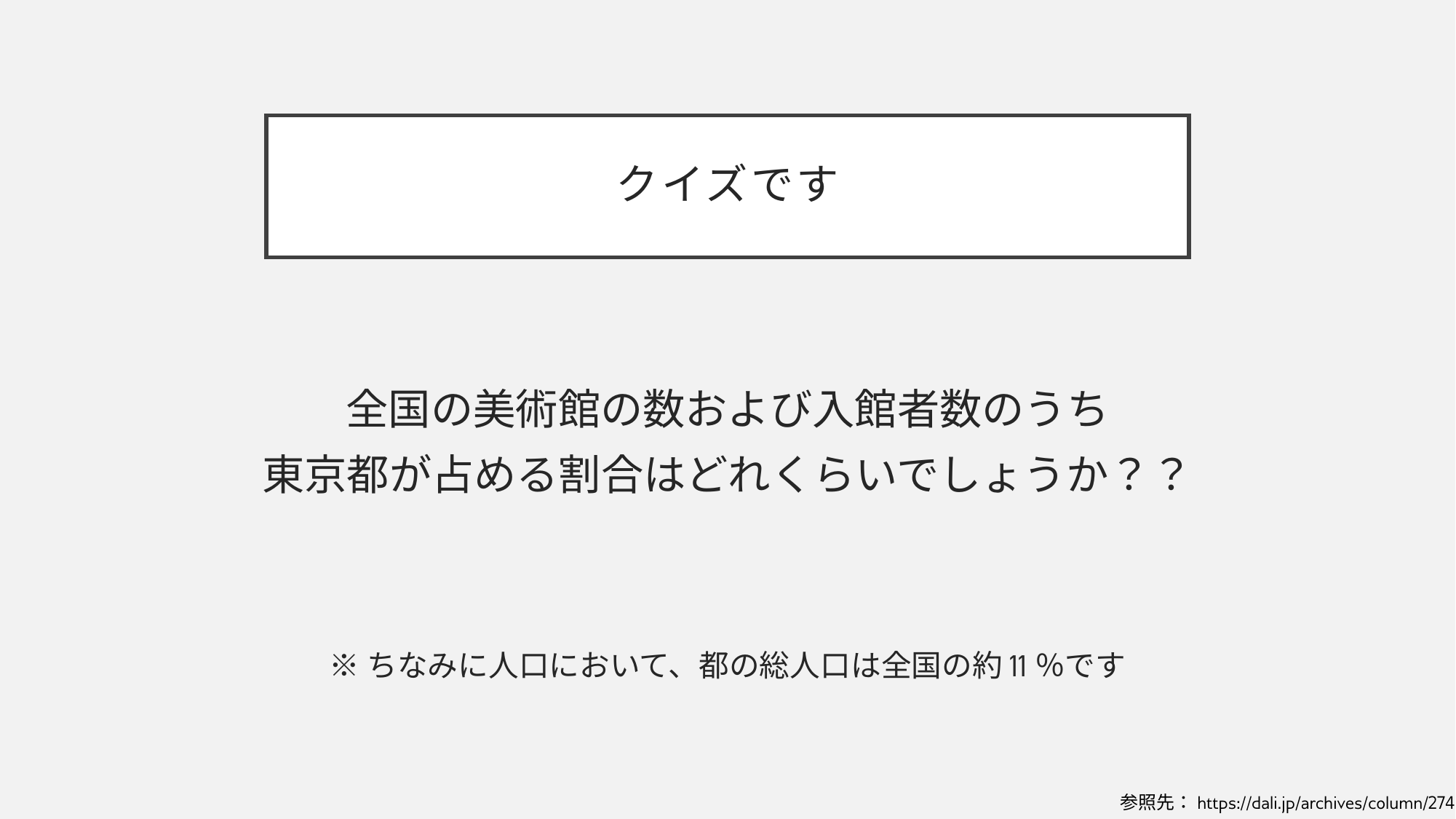

# クイズです
全国の美術館の数および入館者数のうち
東京都が占める割合はどれくらいでしょうか？？

※ちなみに人口において、都の総人口は全国の約11％です

参照先：https://dali.jp/archives/column/274